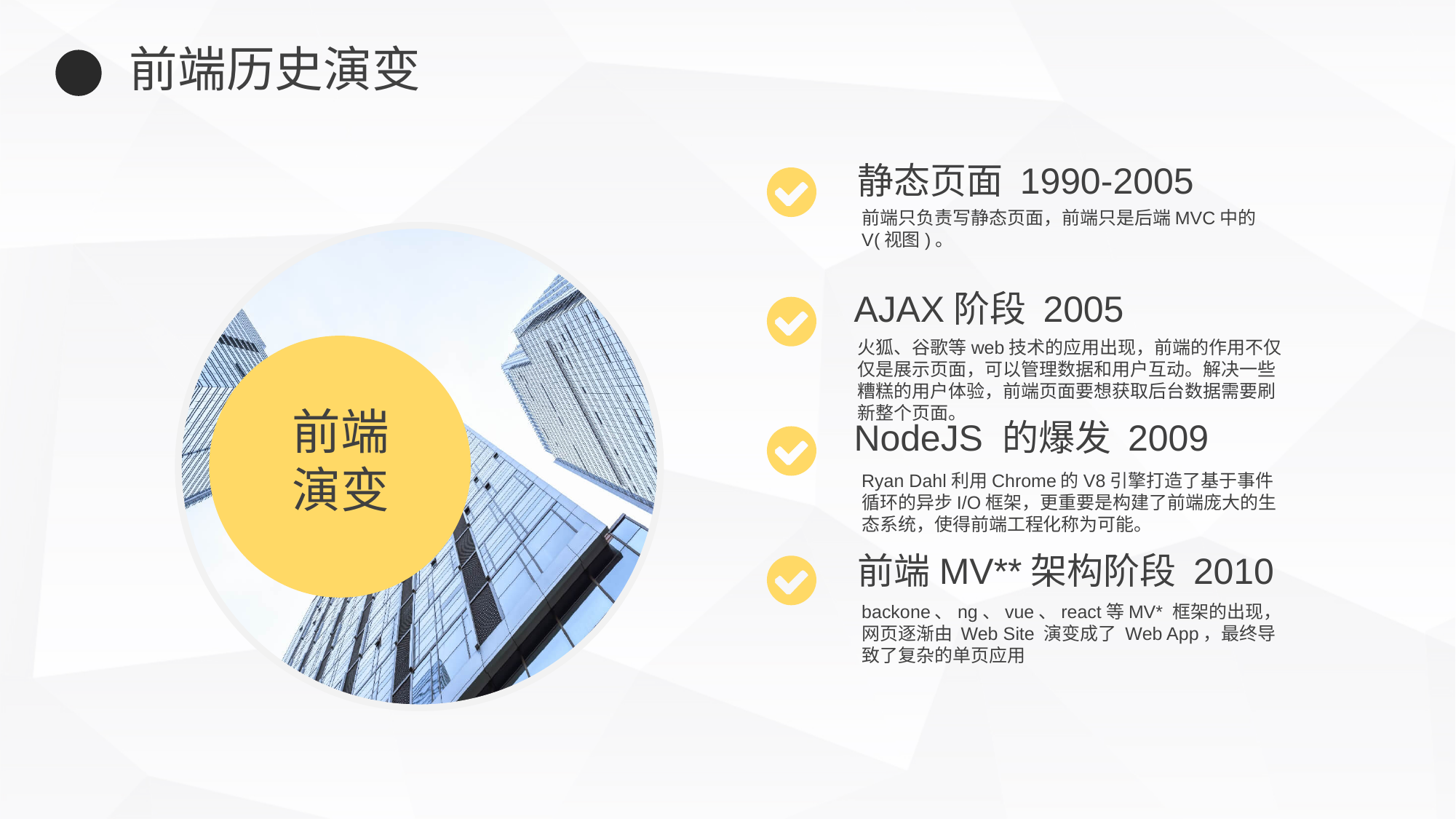

前端历史演变

静态页面 1990-2005

前端只负责写静态页面，前端只是后端MVC中的V(视图)。

AJAX阶段 2005

火狐、谷歌等web技术的应用出现，前端的作用不仅仅是展示页面，可以管理数据和用户互动。解决一些糟糕的用户体验，前端页面要想获取后台数据需要刷新整个页面。
前端演变
NodeJS 的爆发 2009

Ryan Dahl利用Chrome的V8引擎打造了基于事件循环的异步I/O框架，更重要是构建了前端庞大的生态系统，使得前端工程化称为可能。
前端MV**架构阶段 2010

backone、ng、vue、react等MV* 框架的出现，网页逐渐由 Web Site 演变成了 Web App，最终导致了复杂的单页应用